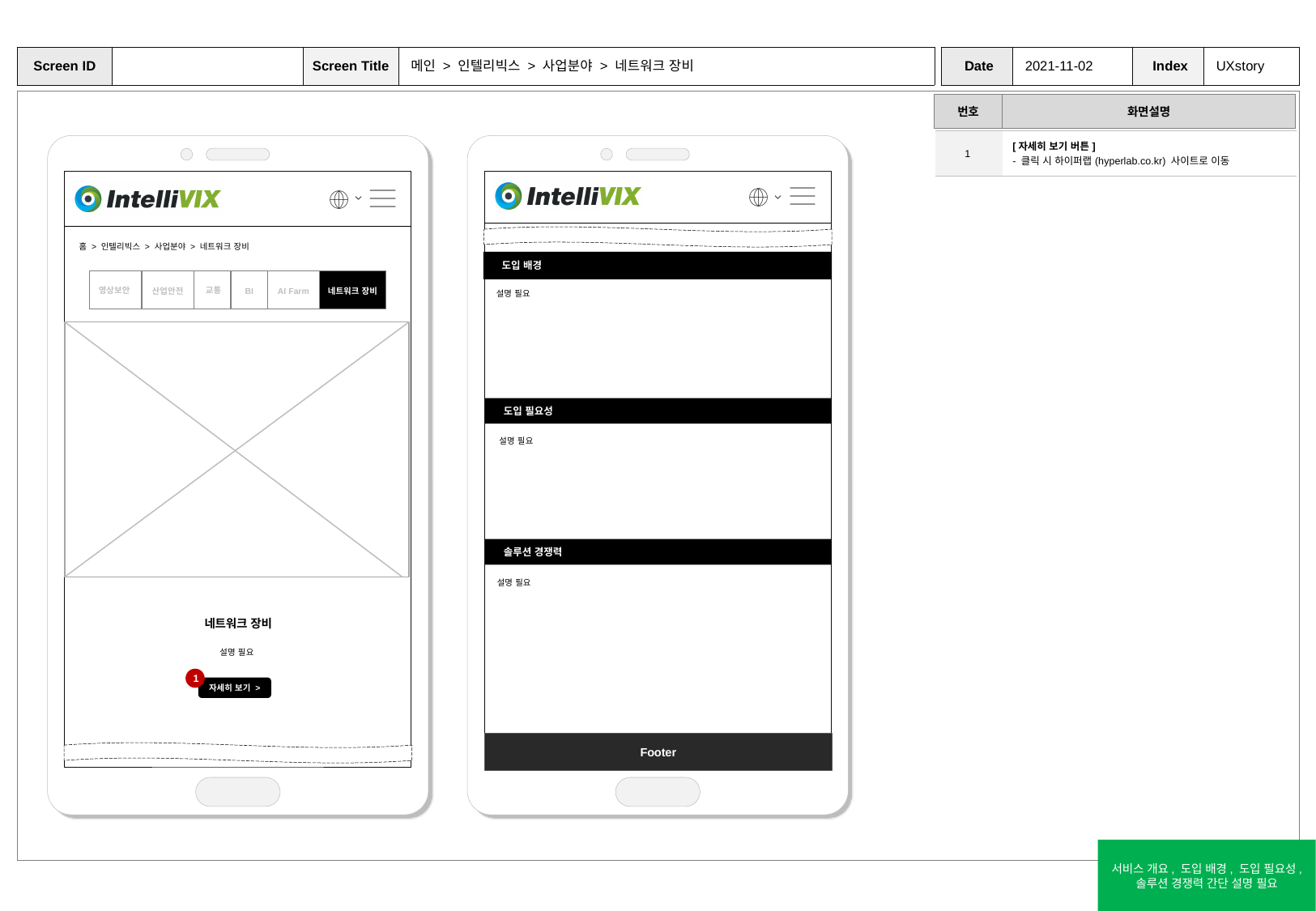

메인 > 인텔리빅스 > 사업분야 > 네트워크 장비
2021-11-02
UXstory
| 1 | [자세히 보기 버튼] - 클릭 시 하이퍼랩(hyperlab.co.kr) 사이트로 이동 |
| --- | --- |

홈 > 인텔리빅스 > 사업분야 > 네트워크 장비
    도입 배경

설명 필요

영상보안
교통
산업안전
AI Farm
네트워크 장비
BI

    도입 필요성
도입 필요성 "다양한 영역의 보안 강화"

설명 필요
    솔루션 경쟁력
설명 필요
네트워크 장비
설명 필요
1
자세히 보기 >
Footer

서비스 개요, 도입 배경, 도입 필요성, 솔루션 경쟁력 간단 설명 필요